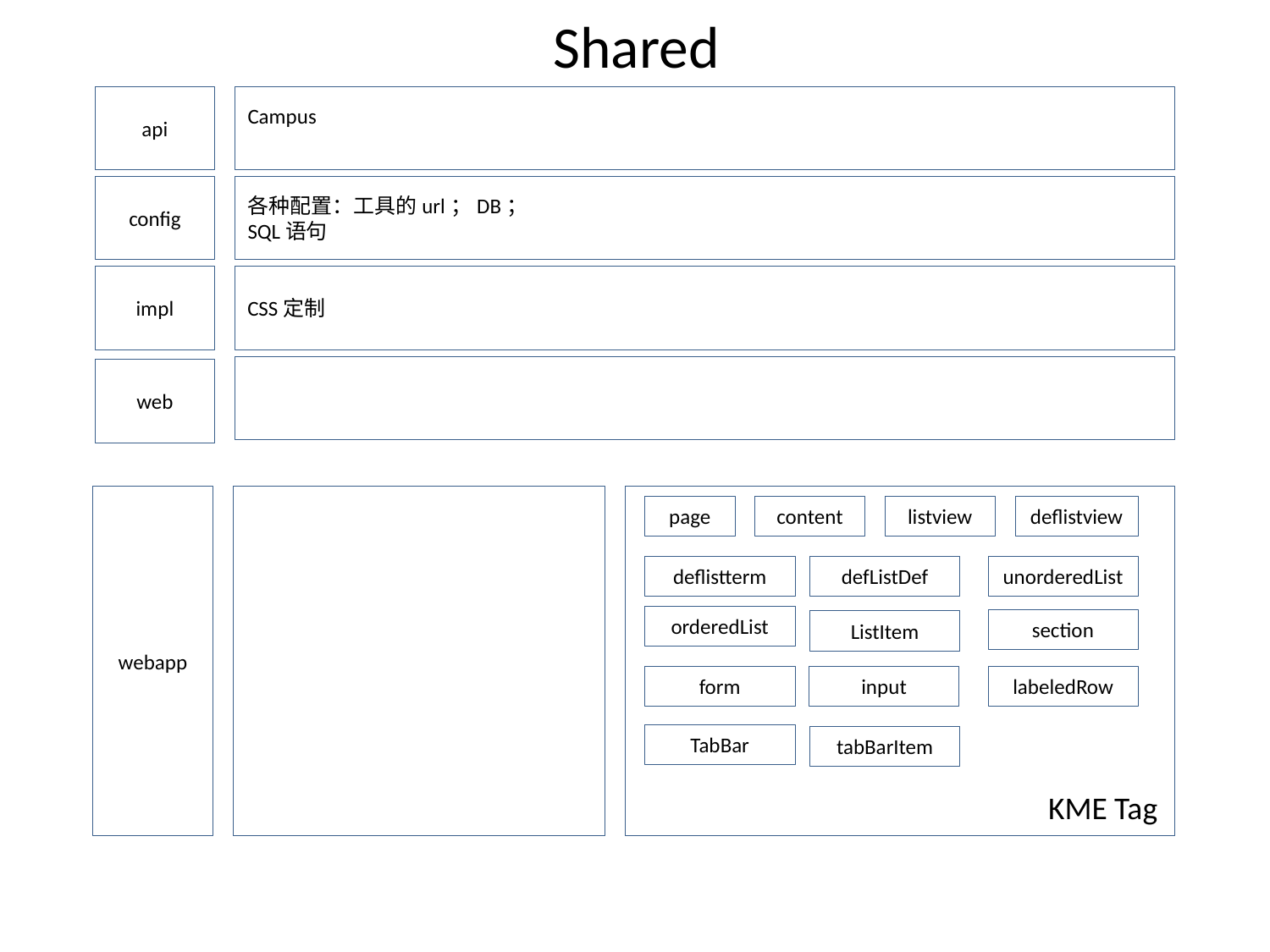

# Shared
api
Campus

config
各种配置：工具的url；DB；
SQL语句
impl
CSS定制

web
webapp

page
content
listview
deflistview
deflistterm
defListDef
unorderedList
orderedList
section
ListItem
form
input
labeledRow
TabBar
tabBarItem
KME Tag